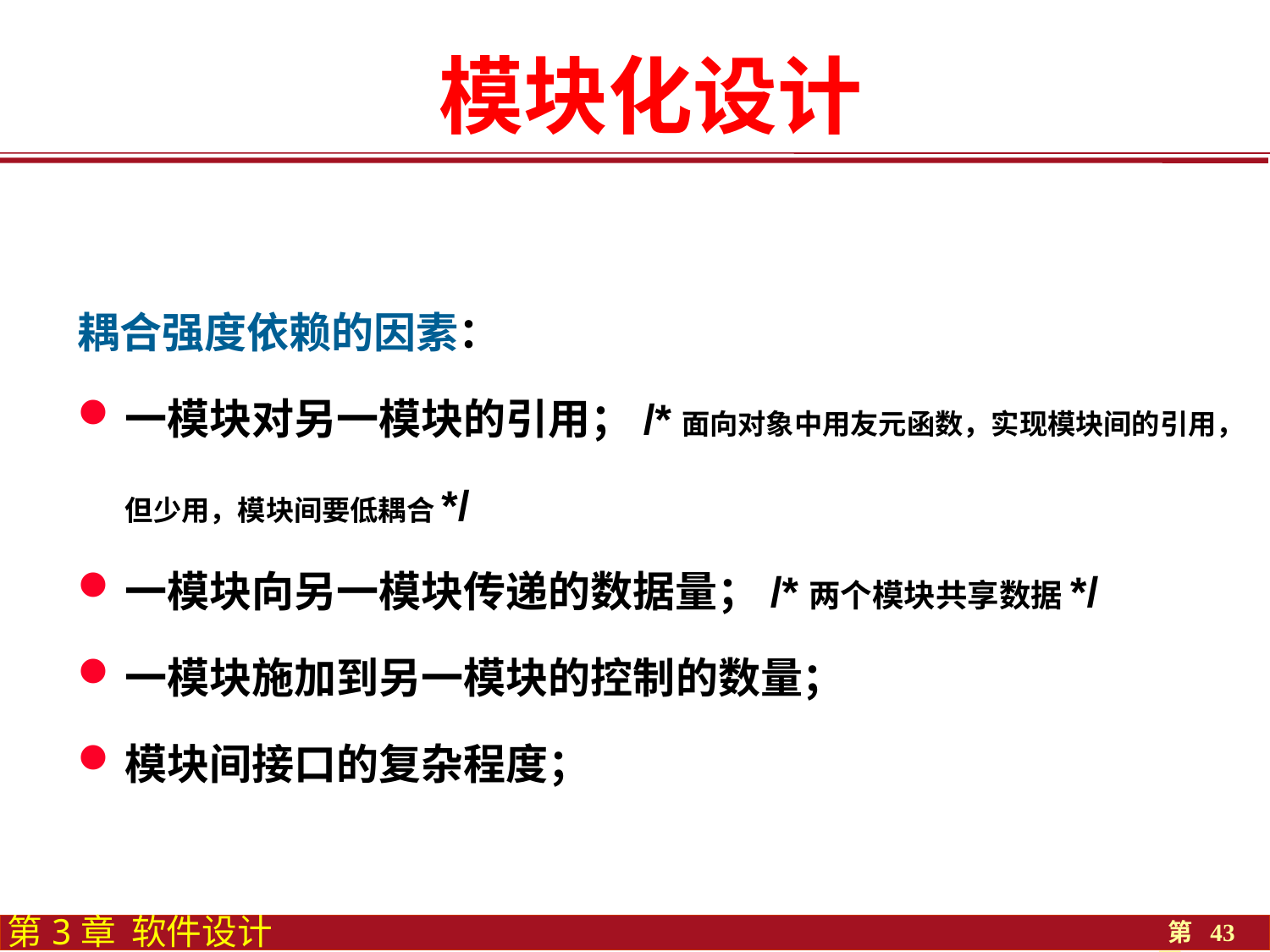

模块化设计
耦合强度依赖的因素：
一模块对另一模块的引用；/*面向对象中用友元函数，实现模块间的引用，但少用，模块间要低耦合*/
一模块向另一模块传递的数据量；/*两个模块共享数据*/
一模块施加到另一模块的控制的数量；
模块间接口的复杂程度；